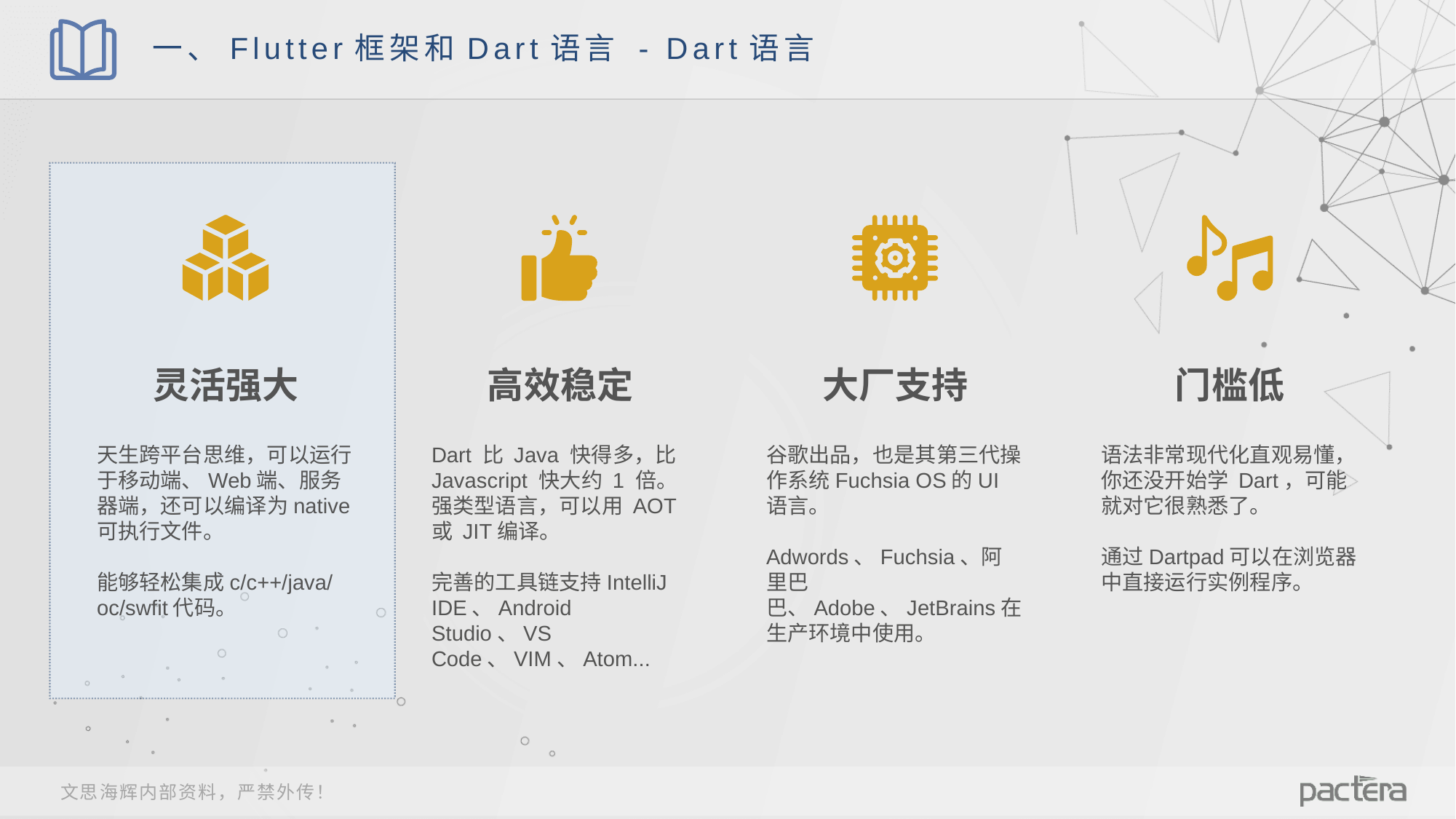

# 一、Flutter框架和Dart语言 - Dart语言

灵活强大
天生跨平台思维，可以运行于移动端、Web端、服务器端，还可以编译为native可执行文件。

能够轻松集成c/c++/java/oc/swfit代码。

高效稳定
Dart 比 Java 快得多，比 Javascript 快大约 1 倍。强类型语言，可以用 AOT 或 JIT编译。

完善的工具链支持IntelliJ IDE、Android Studio、VS Code、VIM、Atom...

大厂支持
谷歌出品，也是其第三代操作系统Fuchsia OS的UI语言。

Adwords、Fuchsia、阿里巴巴、Adobe、JetBrains在生产环境中使用。

门槛低
语法非常现代化直观易懂，你还没开始学 Dart，可能就对它很熟悉了。

通过Dartpad可以在浏览器中直接运行实例程序。